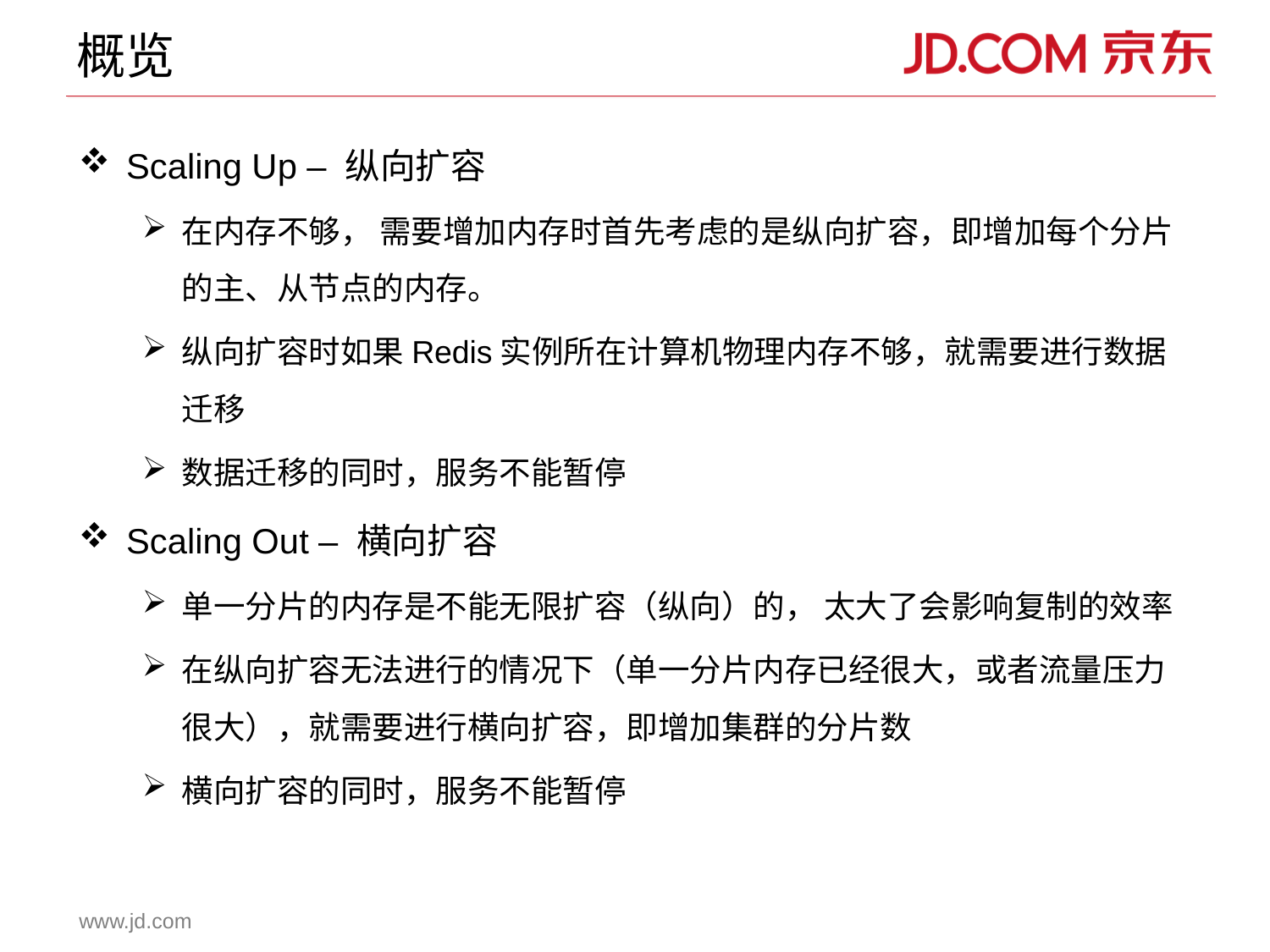

# 概览
Scaling Up – 纵向扩容
在内存不够， 需要增加内存时首先考虑的是纵向扩容，即增加每个分片的主、从节点的内存。
纵向扩容时如果Redis实例所在计算机物理内存不够，就需要进行数据迁移
数据迁移的同时，服务不能暂停
Scaling Out – 横向扩容
单一分片的内存是不能无限扩容（纵向）的， 太大了会影响复制的效率
在纵向扩容无法进行的情况下（单一分片内存已经很大，或者流量压力很大），就需要进行横向扩容，即增加集群的分片数
横向扩容的同时，服务不能暂停